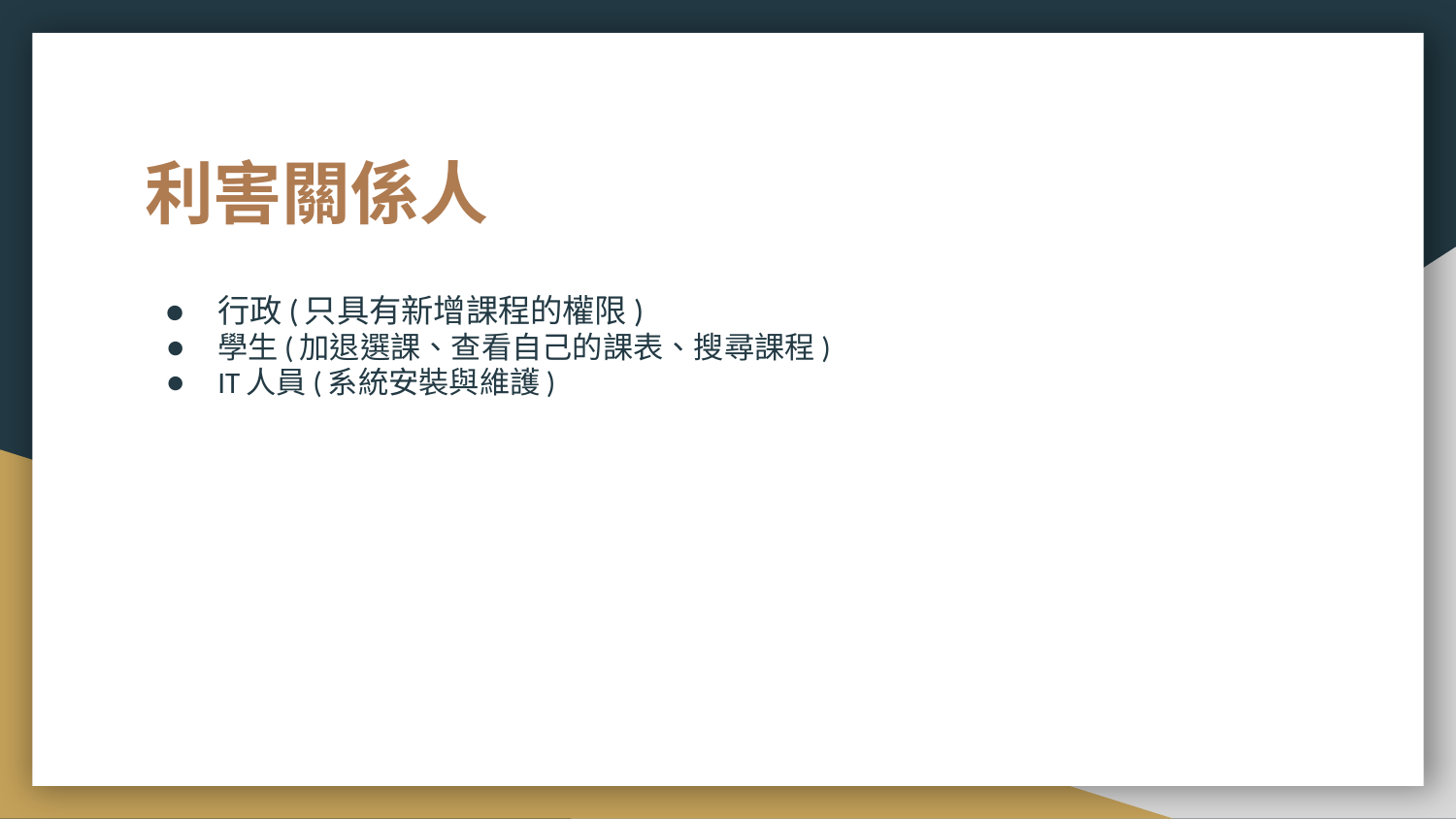

# 利害關係人
行政(只具有新增課程的權限)
學生(加退選課、查看自己的課表、搜尋課程)
IT人員(系統安裝與維護)